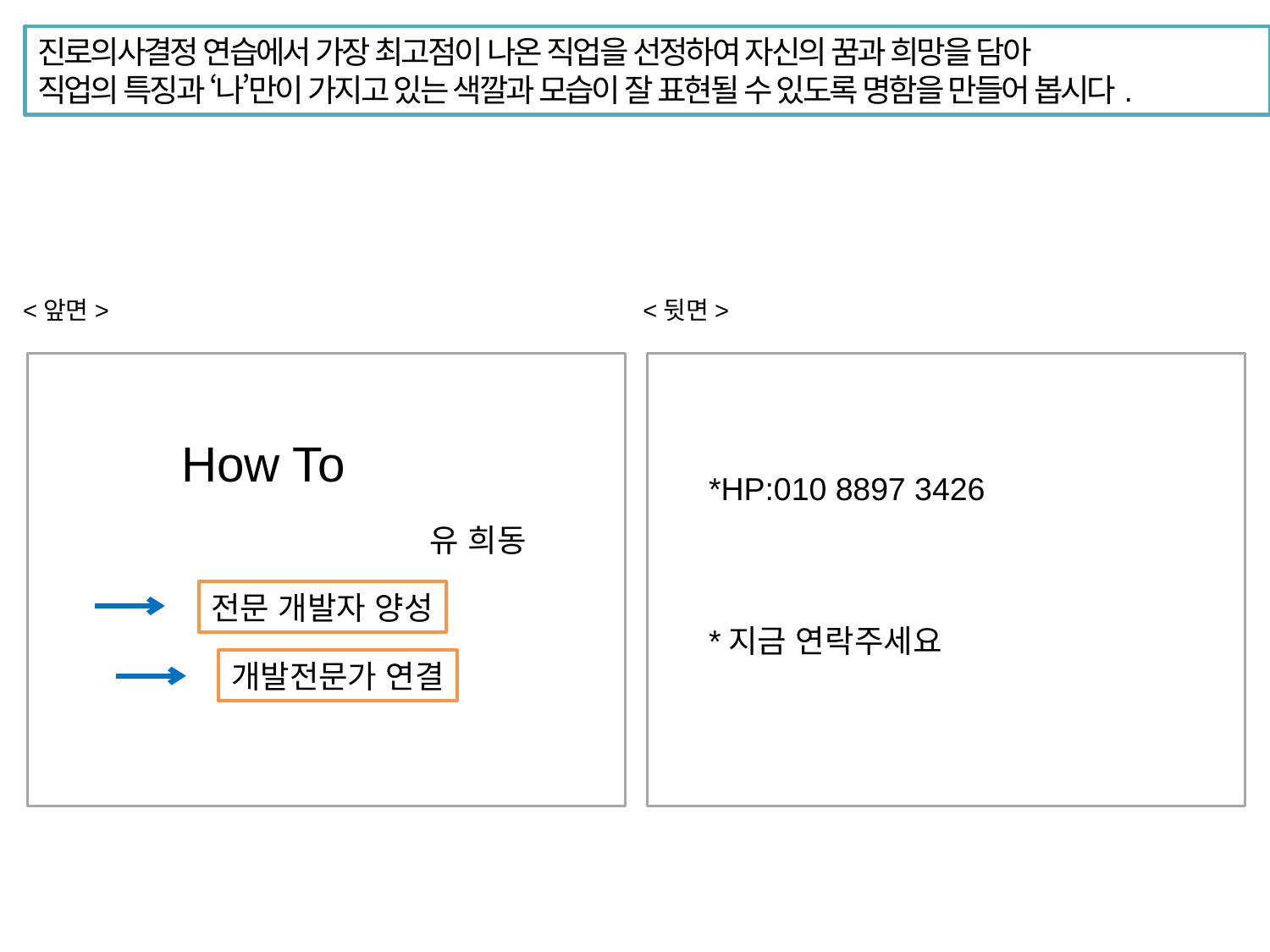

진로의사결정 연습에서 가장 최고점이 나온 직업을 선정하여 자신의 꿈과 희망을 담아
직업의 특징과 ‘나’만이 가지고 있는 색깔과 모습이 잘 표현될 수 있도록 명함을 만들어 봅시다.
<앞면>
<뒷면>

How To
*HP:010 8897 3426

*지금 연락주세요
유 희동
전문 개발자 양성
개발전문가 연결